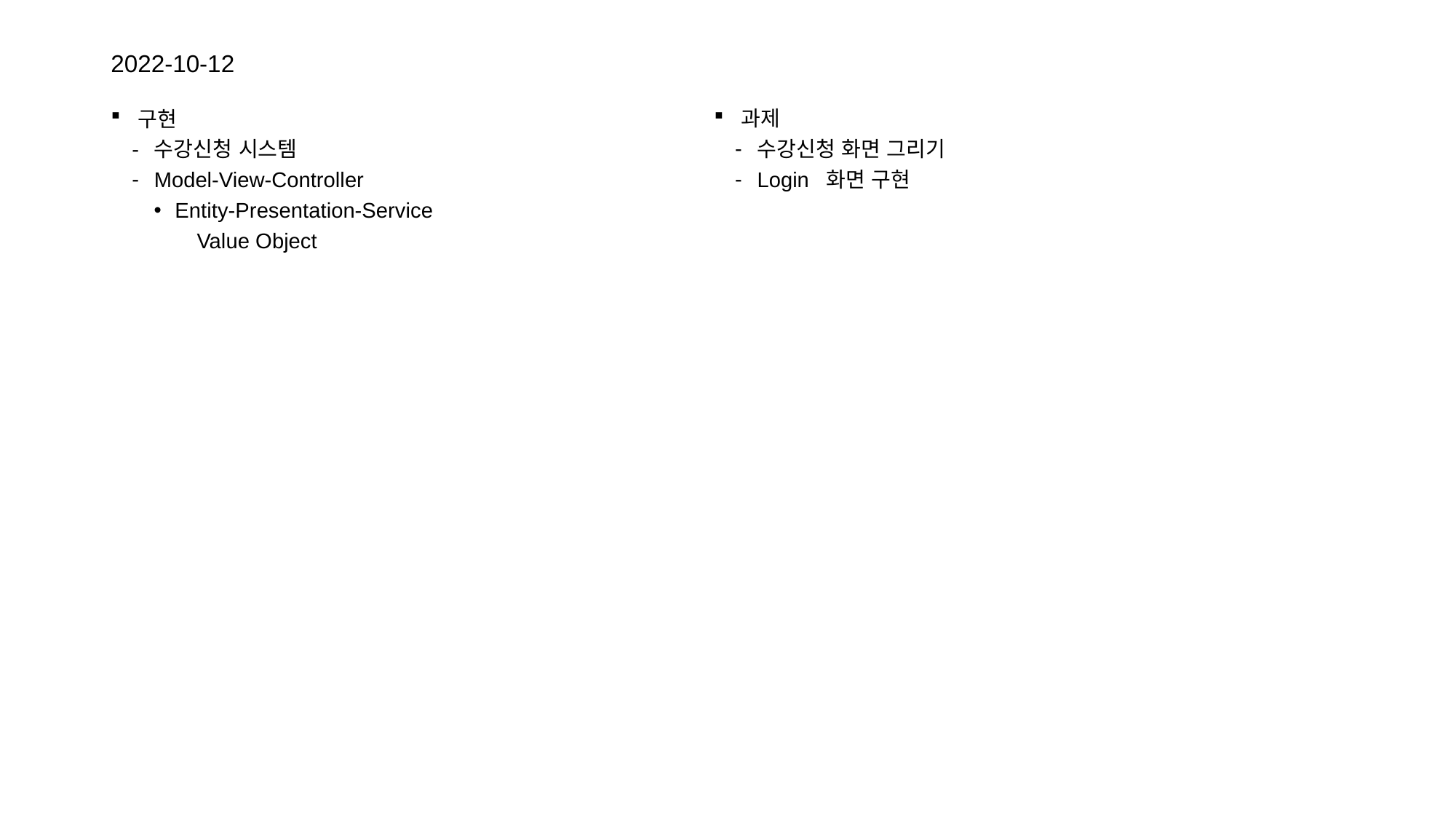

# 2022-10-12
과제
수강신청 화면 그리기
Login  화면 구현
구현
수강신청 시스템
Model-View-Controller
Entity-Presentation-Service
Value Object